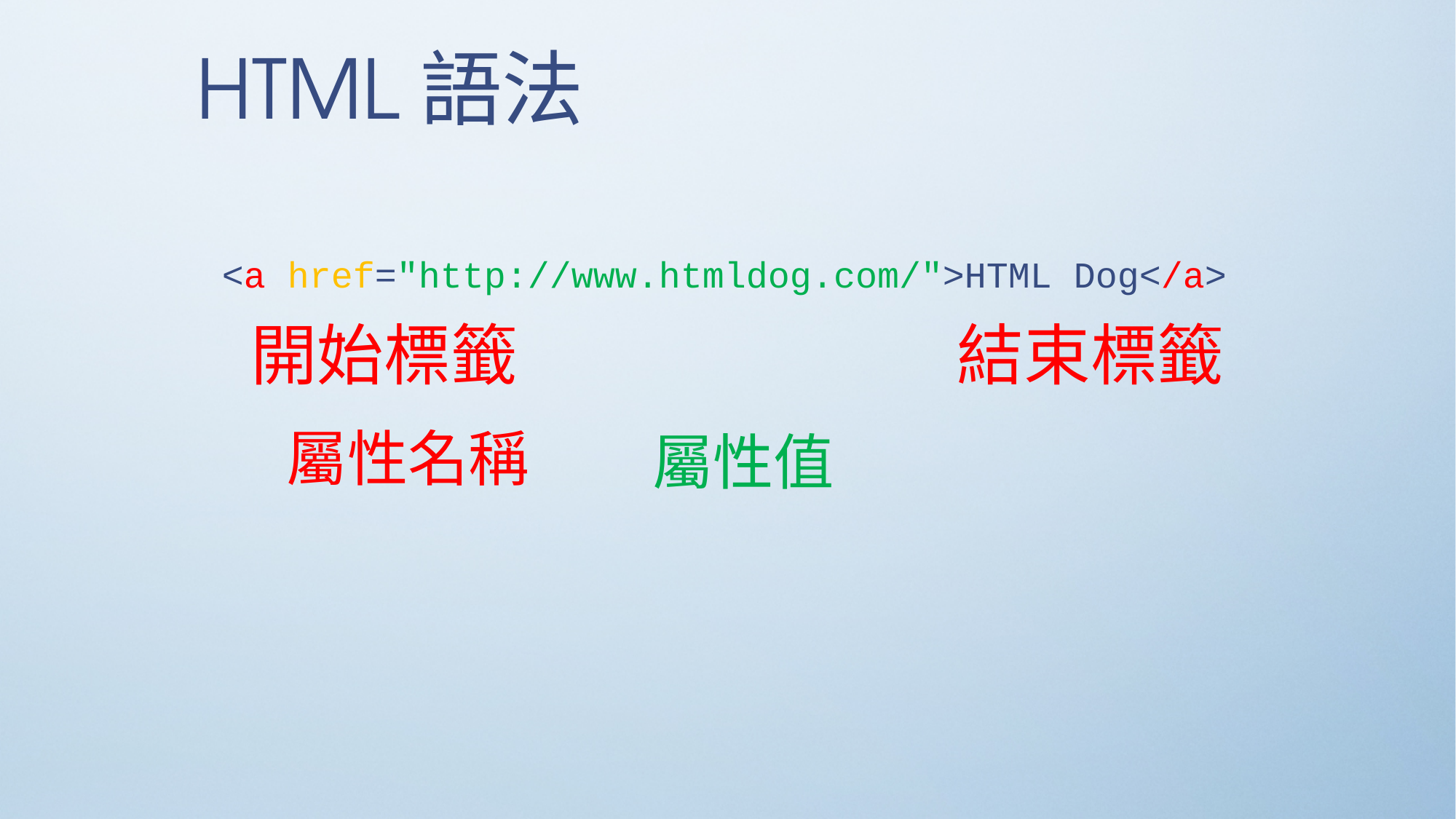

HTML語法
<a href="http://www.htmldog.com/">HTML Dog</a>
開始標籤
結束標籤
屬性名稱
屬性值